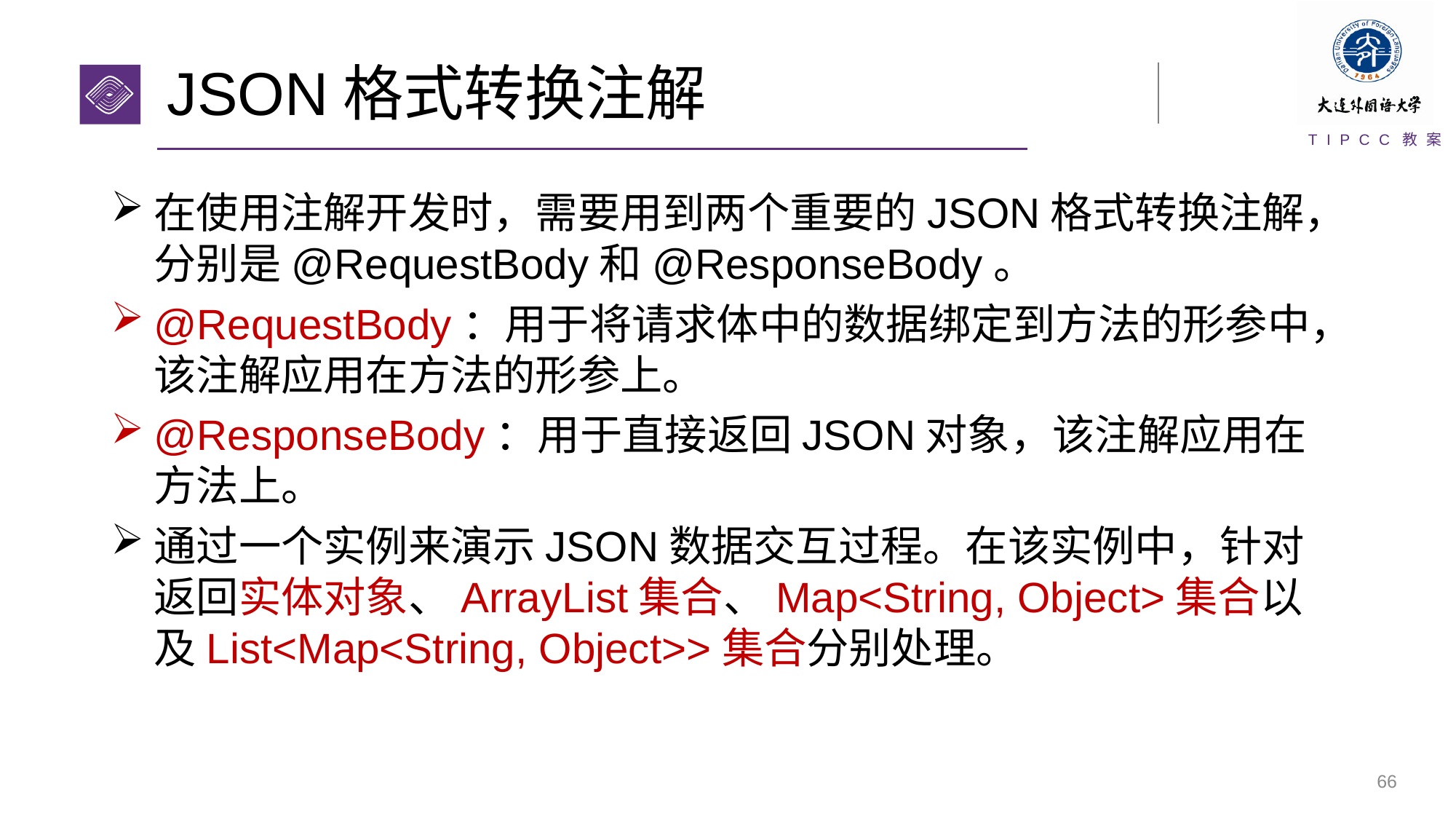

# JSON格式转换注解
在使用注解开发时，需要用到两个重要的JSON格式转换注解，分别是@RequestBody和@ResponseBody。
@RequestBody：用于将请求体中的数据绑定到方法的形参中，该注解应用在方法的形参上。
@ResponseBody：用于直接返回JSON对象，该注解应用在方法上。
通过一个实例来演示JSON数据交互过程。在该实例中，针对返回实体对象、ArrayList集合、Map<String, Object>集合以及List<Map<String, Object>>集合分别处理。

66